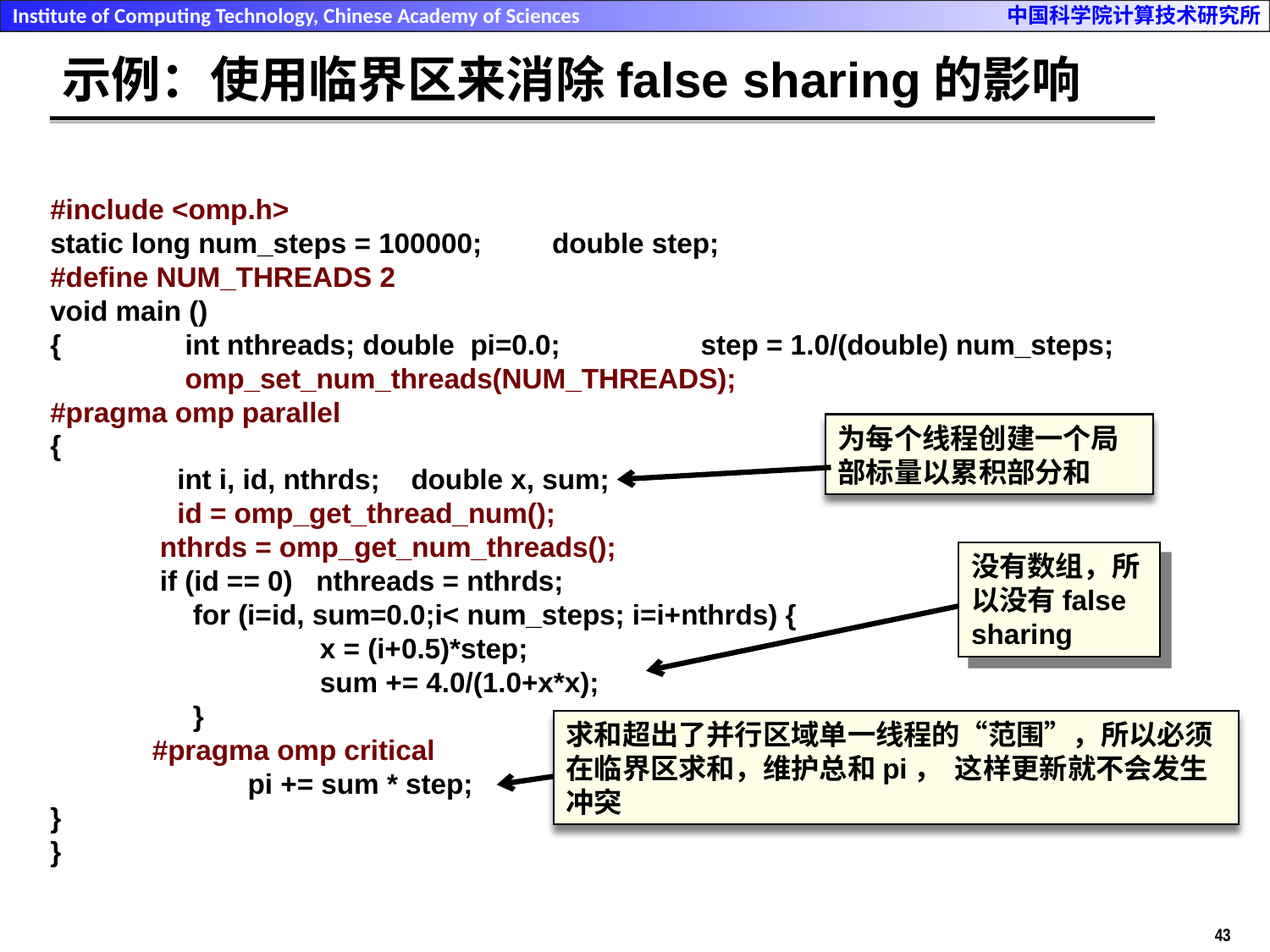

# 示例：使用临界区来消除false sharing的影响
#include <omp.h>
static long num_steps = 100000;         double step;
#define NUM_THREADS 2
void main ()
{	 int nthreads; double  pi=0.0;	  step = 1.0/(double) num_steps;
	 omp_set_num_threads(NUM_THREADS);
#pragma omp parallel
{
	int i, id, nthrds;    double x, sum;
	id = omp_get_thread_num();
              nthrds = omp_get_num_threads();
              if (id == 0)   nthreads = nthrds;
	  for (i=id, sum=0.0;i< num_steps; i=i+nthrds) {
		  x = (i+0.5)*step;
		  sum += 4.0/(1.0+x*x);
	  }
             #pragma omp critical
	         pi += sum * step;
}
}
为每个线程创建一个局部标量以累积部分和

没有数组，所以没有false sharing

求和超出了并行区域单一线程的“范围”，所以必须在临界区求和，维护总和pi，  这样更新就不会发生冲突